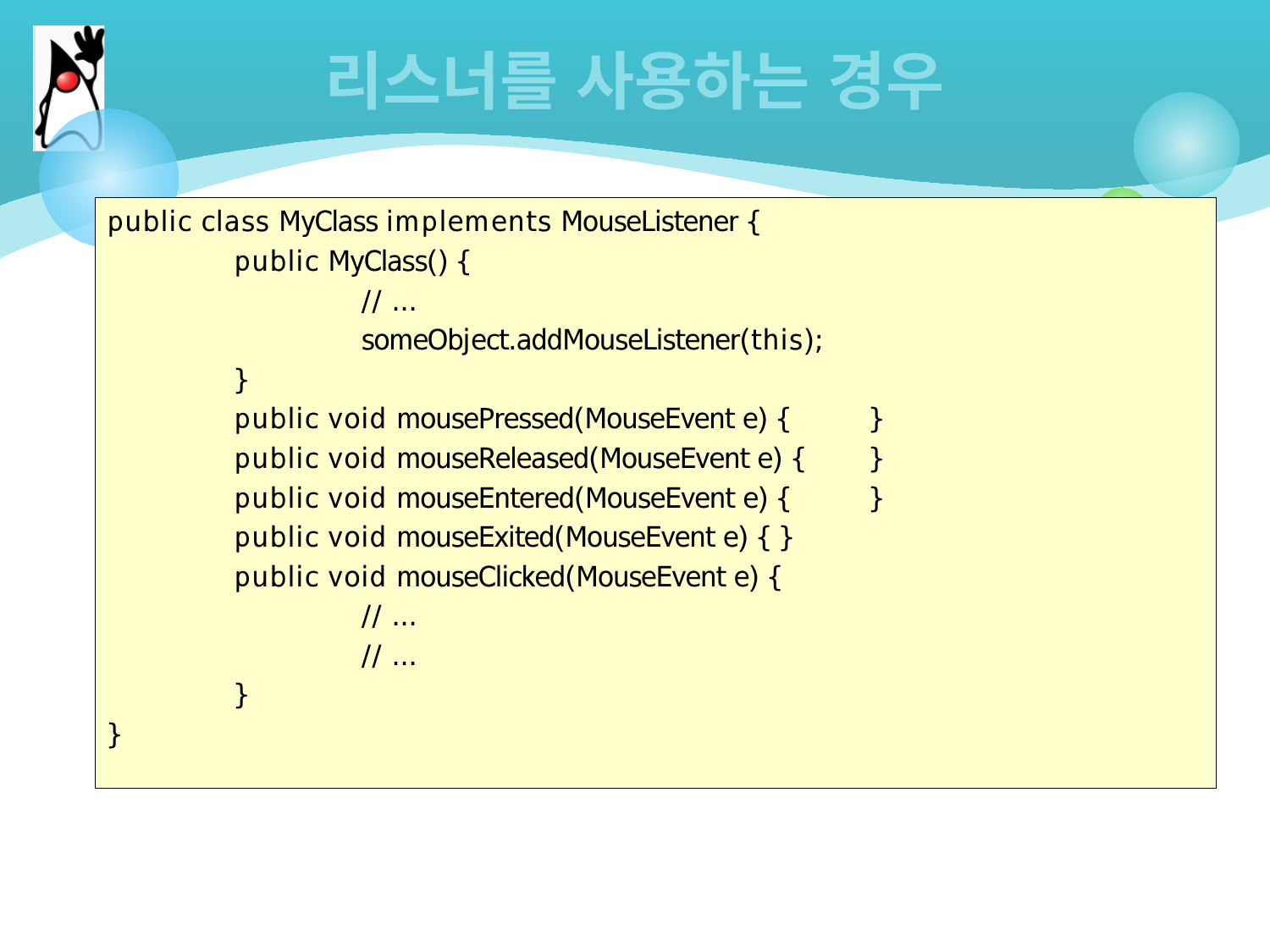

# 리스너를 사용하는 경우
public class MyClass implements MouseListener {
	public MyClass() {
		// ...
		someObject.addMouseListener(this);
	}
	public void mousePressed(MouseEvent e) {	}
	public void mouseReleased(MouseEvent e) {	}
	public void mouseEntered(MouseEvent e) {	}
	public void mouseExited(MouseEvent e) { }
	public void mouseClicked(MouseEvent e) {
		// ...
		// ...
	}
}